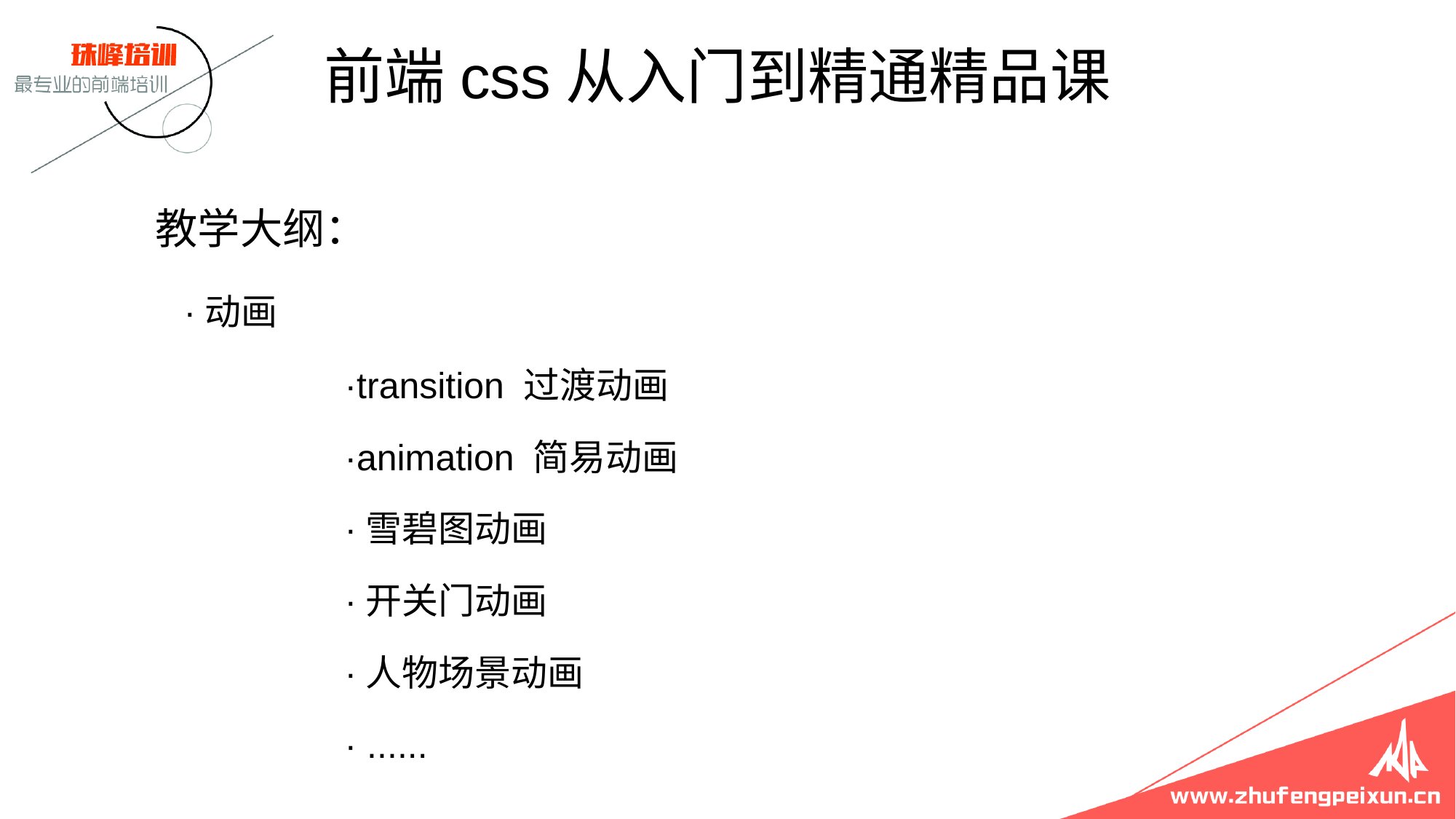

# 前端css从入门到精通精品课
  教学大纲：
     ·动画
		·transition 过渡动画
		·animation 简易动画
		·雪碧图动画
		·开关门动画
		·人物场景动画
		· ......